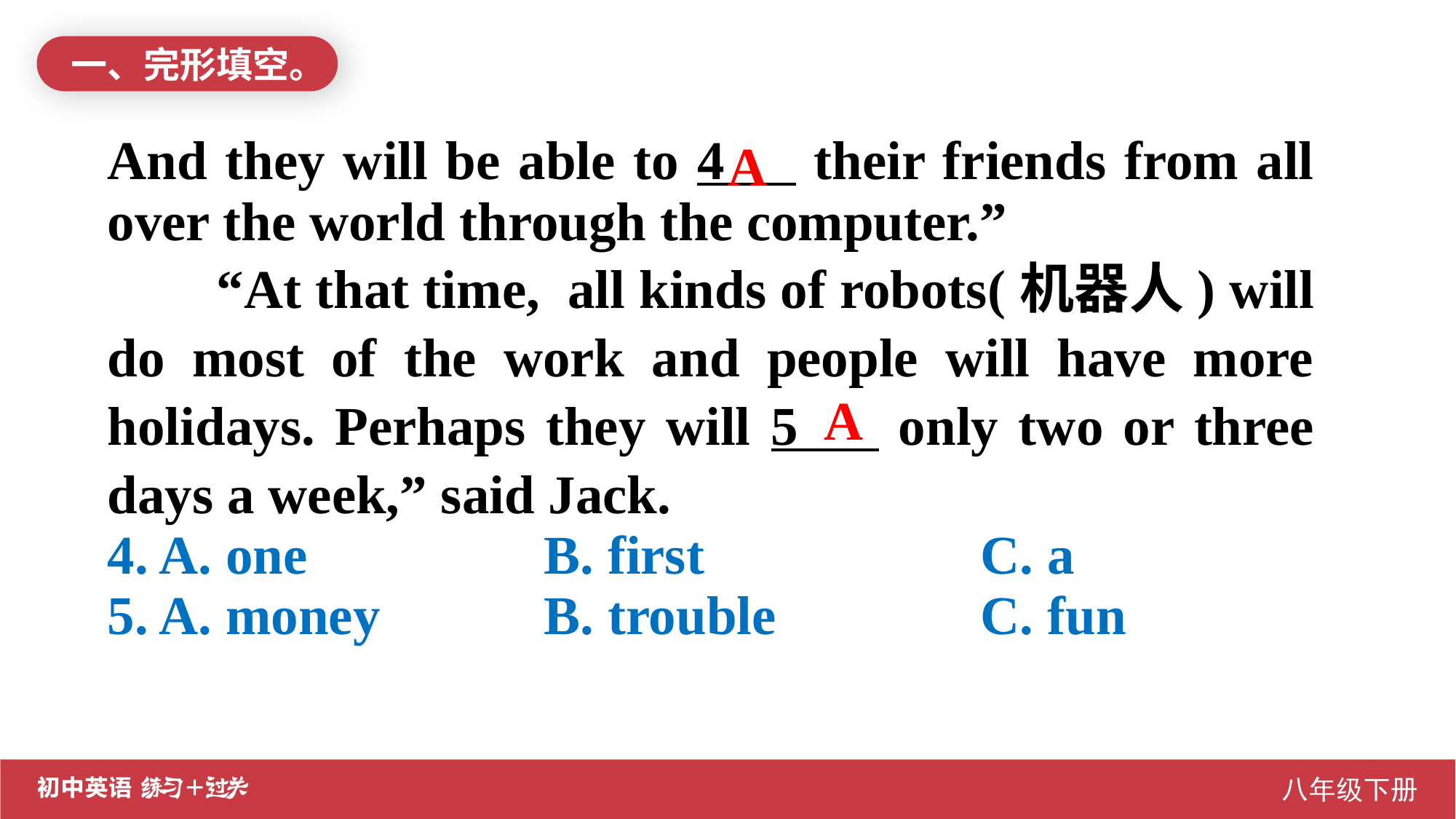

一、完形填空。
A
And they will be able to 4     their friends from all over the world through the computer.”
“At that time,  all kinds of robots(机器人) will do most of the work and people will have more holidays. Perhaps they will 5     only two or three days a week,” said Jack.
4. A. one			B. first			C. a
5. A. money		B. trouble		C. fun

A